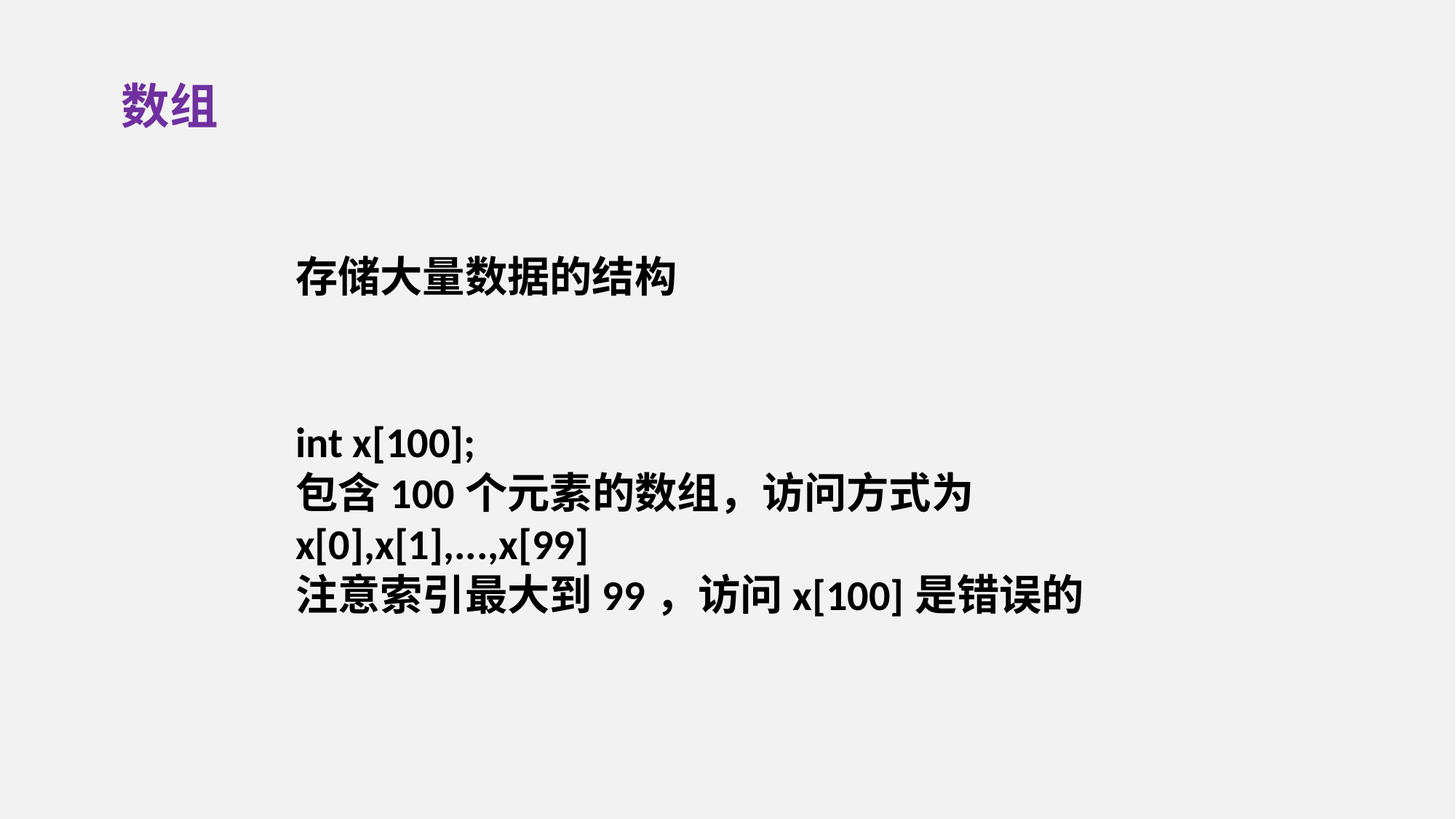

数组
存储大量数据的结构
int x[100];
包含100个元素的数组，访问方式为
x[0],x[1],...,x[99]
注意索引最大到99，访问x[100]是错误的